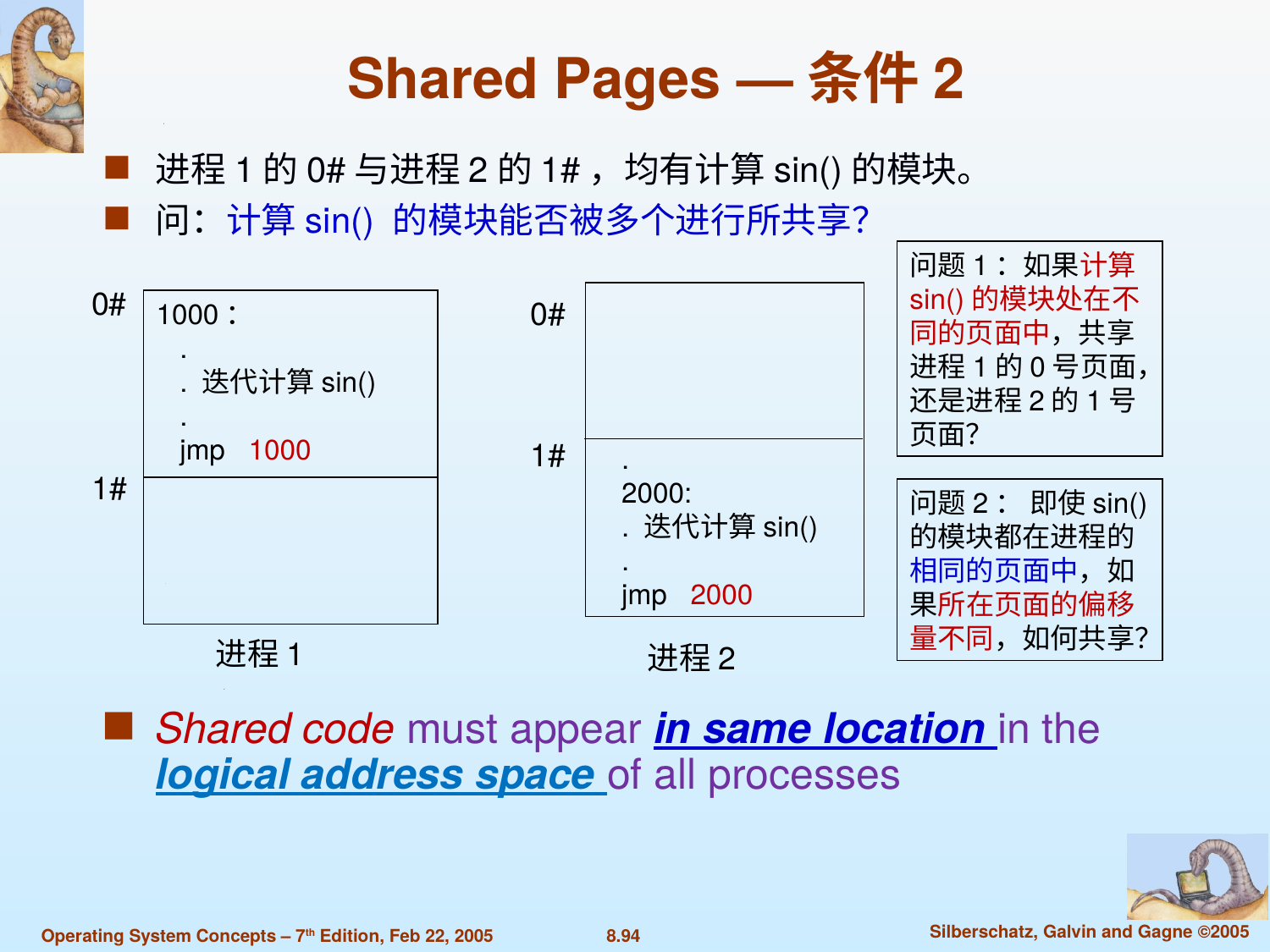

Shared Pages —条件2
进程1的0#与进程2的1#，均有计算sin()的模块。
问：计算sin() 的模块能否被多个进行所共享？
问题1：如果计算sin()的模块处在不同的页面中，共享进程1的0号页面，还是进程2的1号页面？
0#

   .
   2000:
   . 迭代计算sin()
   .
   jmp   2000
0#
1000：
   .
   . 迭代计算sin()
   .
   jmp   1000

1#
1#
问题2： 即使sin()的模块都在进程的相同的页面中，如果所在页面的偏移量不同，如何共享？
进程1
进程2
Shared code must appear in same location in the logical address space of all processes